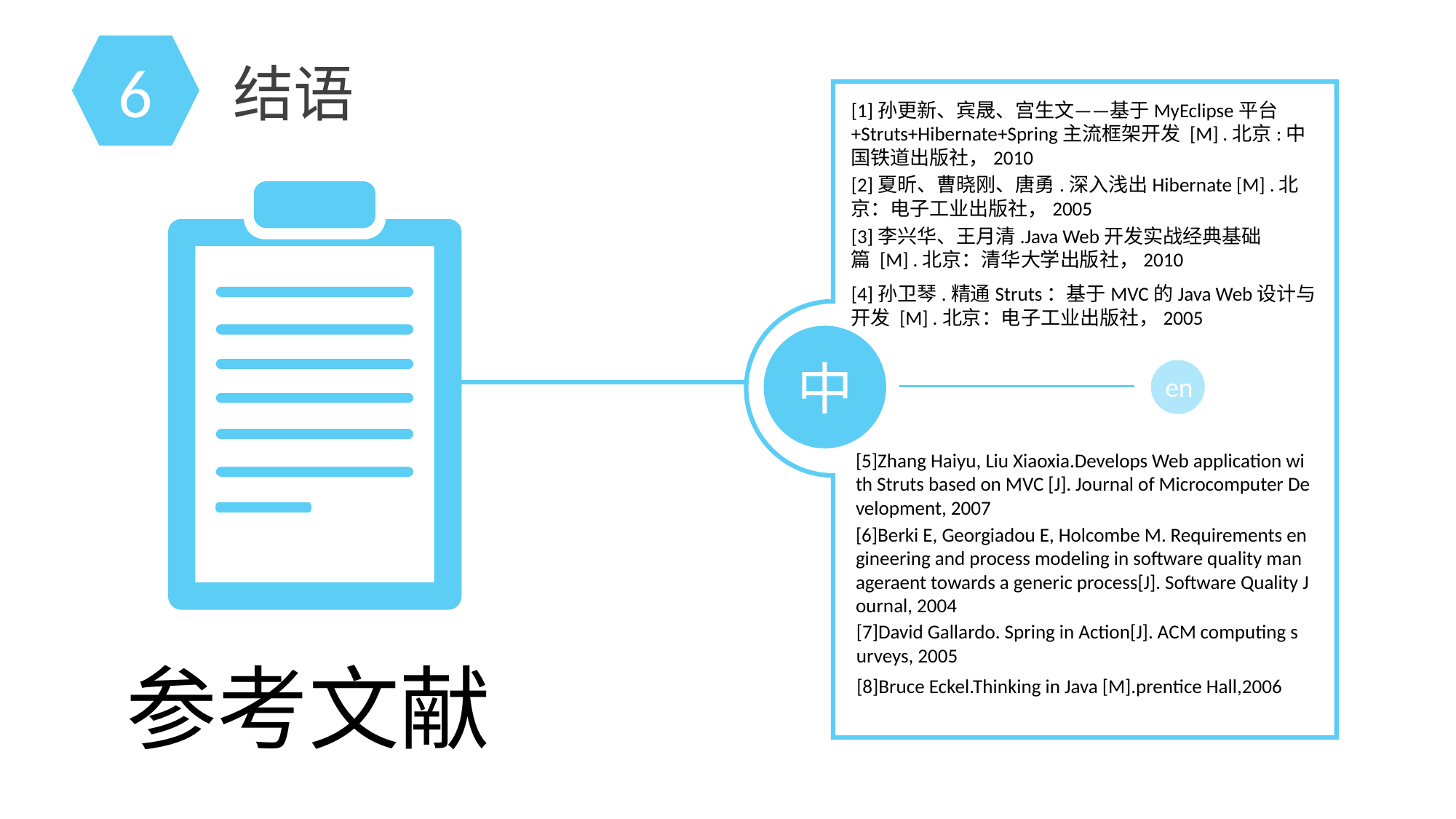

6
结语

中

en

[1]孙更新、宾晟、宫生文——基于MyEclipse平台+Struts+Hibernate+Spring主流框架开发 [M] .北京:中国铁道出版社，2010
[2]夏昕、曹晓刚、唐勇.深入浅出Hibernate [M] .北京：电子工业出版社，2005
[3]李兴华、王月清.Java Web开发实战经典基础篇 [M] .北京：清华大学出版社，2010
[4]孙卫琴.精通Struts：基于MVC的Java Web设计与开发 [M] .北京：电子工业出版社，2005
[5]Zhang Haiyu, Liu Xiaoxia.Develops Web application with Struts based on MVC [J]. Journal of Microcomputer Development, 2007
[6]Berki E, Georgiadou E, Holcombe M. Requirements engineering and process modeling in software quality manageraent towards a generic process[J]. Software Quality Journal, 2004
[7]David Gallardo. Spring in Action[J]. ACM computing surveys, 2005
[8]Bruce Eckel.Thinking in Java [M].prentice Hall,2006

参考文献